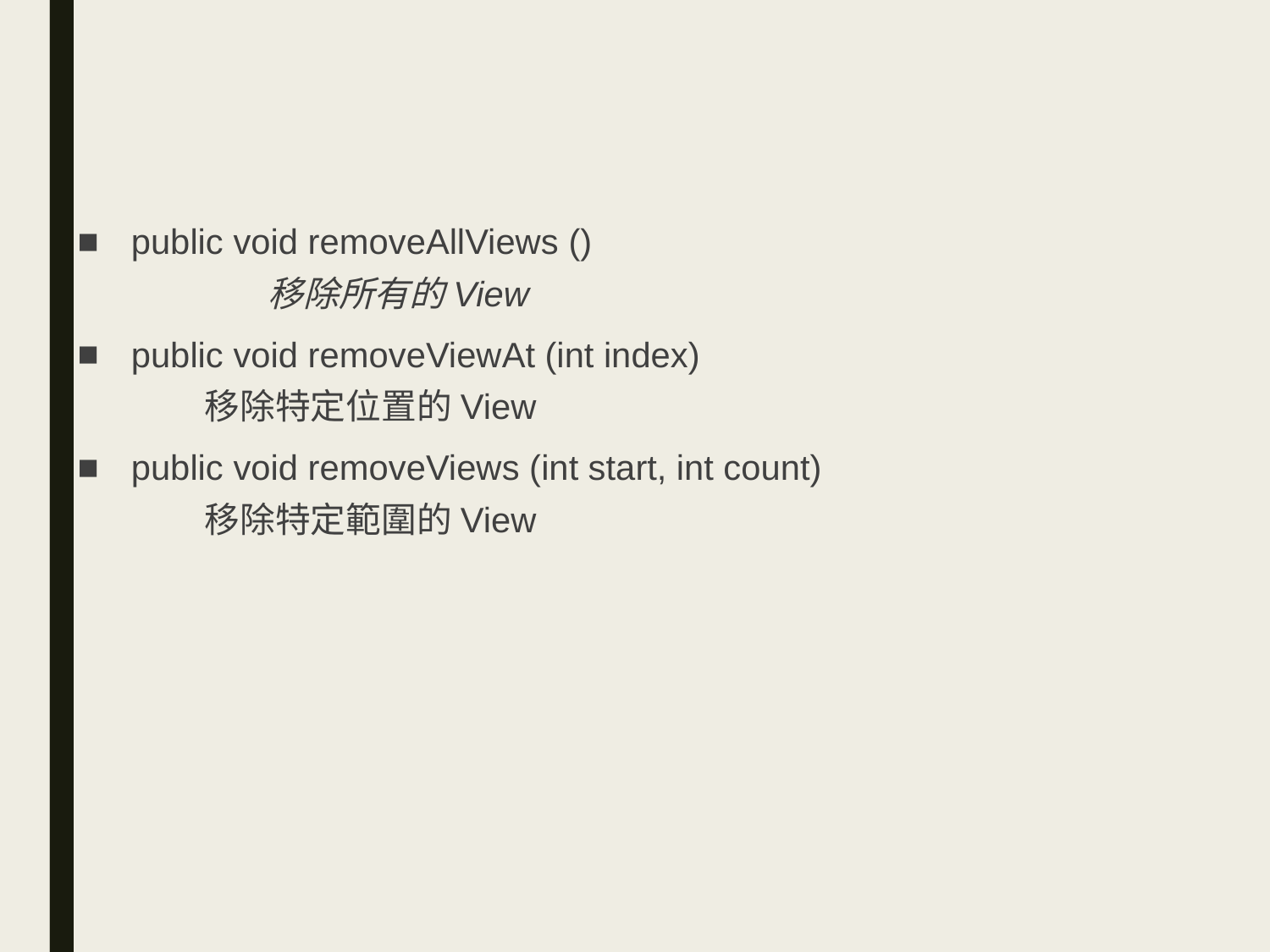

public void removeAllViews ()
	移除所有的View
public void removeViewAt (int index)
移除特定位置的View
public void removeViews (int start, int count)
移除特定範圍的View